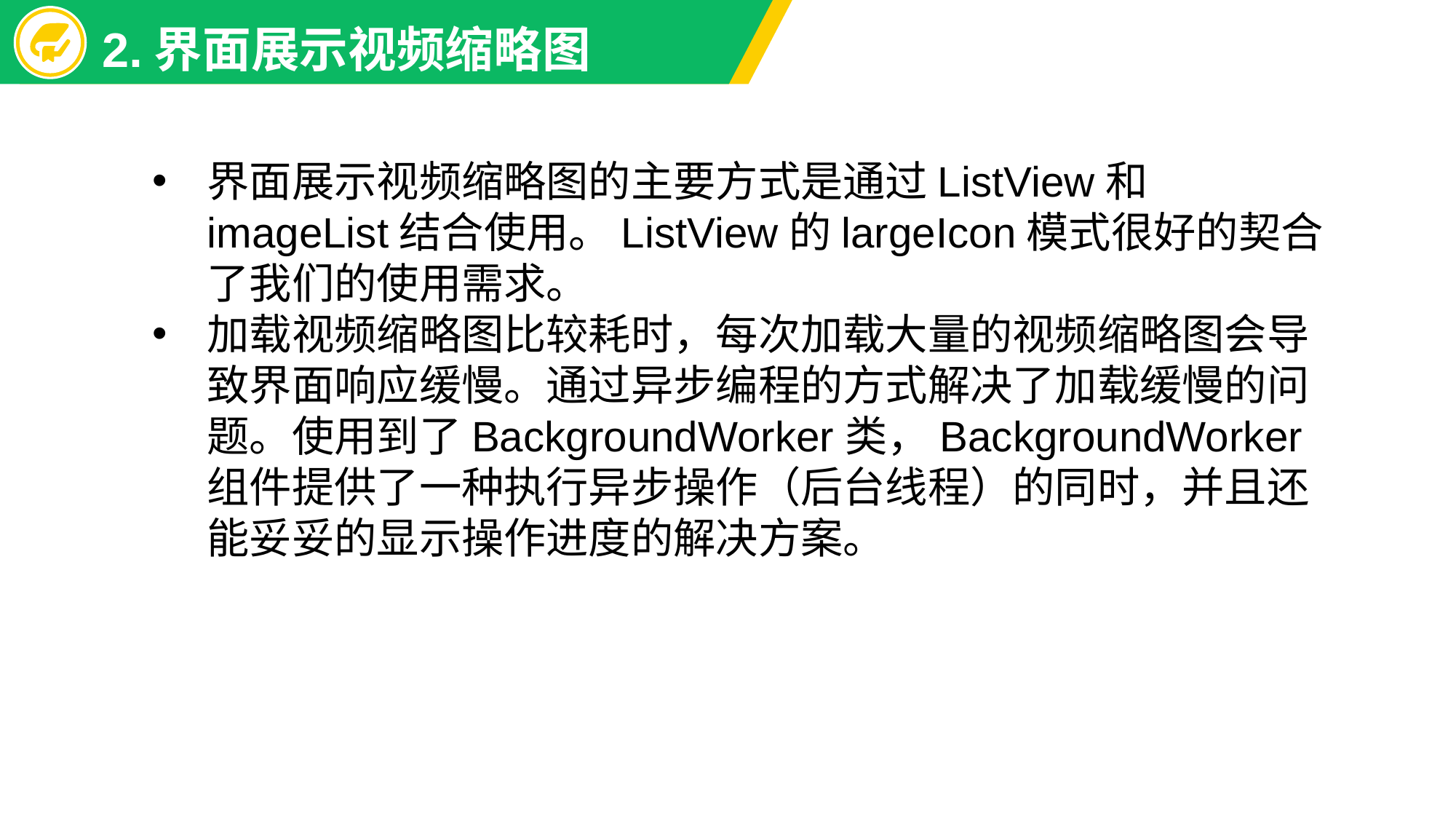

2.界面展示视频缩略图

界面展示视频缩略图的主要方式是通过ListView和imageList结合使用。ListView的largeIcon模式很好的契合了我们的使用需求。
加载视频缩略图比较耗时，每次加载大量的视频缩略图会导致界面响应缓慢。通过异步编程的方式解决了加载缓慢的问题。使用到了BackgroundWorker类，BackgroundWorker组件提供了一种执行异步操作（后台线程）的同时，并且还能妥妥的显示操作进度的解决方案。